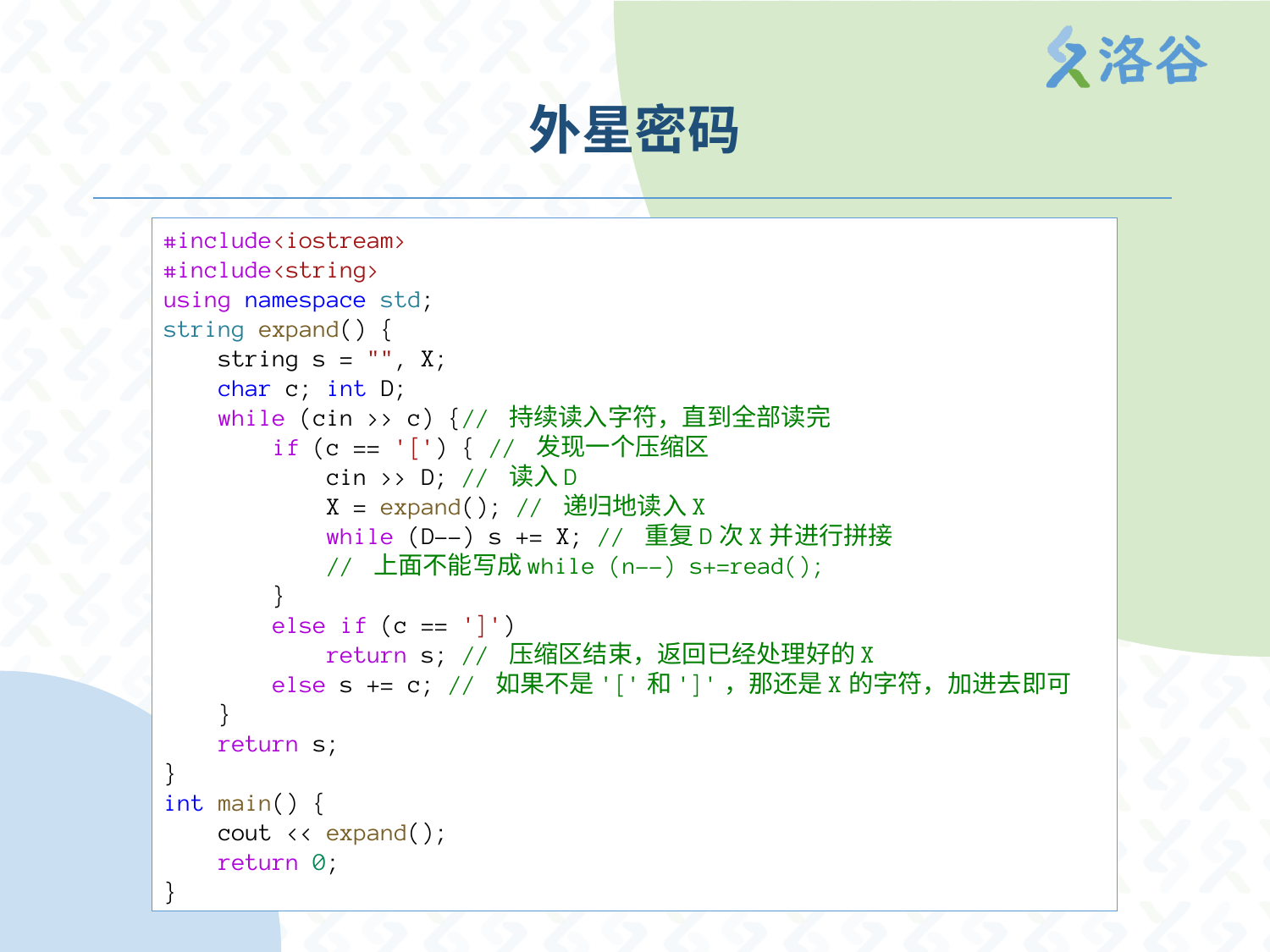

# 外星密码
#include<iostream>
#include<string>
using namespace std;
string expand() {
    string s = "", X;
    char c; int D;
    while (cin >> c) {// 持续读入字符，直到全部读完
        if (c == '[') { // 发现一个压缩区
            cin >> D; // 读入D
            X = expand(); // 递归地读入X
            while (D--) s += X; // 重复D次X并进行拼接
            // 上面不能写成while (n--) s+=read();
        }
        else if (c == ']')
            return s; // 压缩区结束，返回已经处理好的X
        else s += c; // 如果不是'['和']'，那还是X的字符，加进去即可
    }
    return s;
}
int main() {
    cout << expand();
    return 0;
}